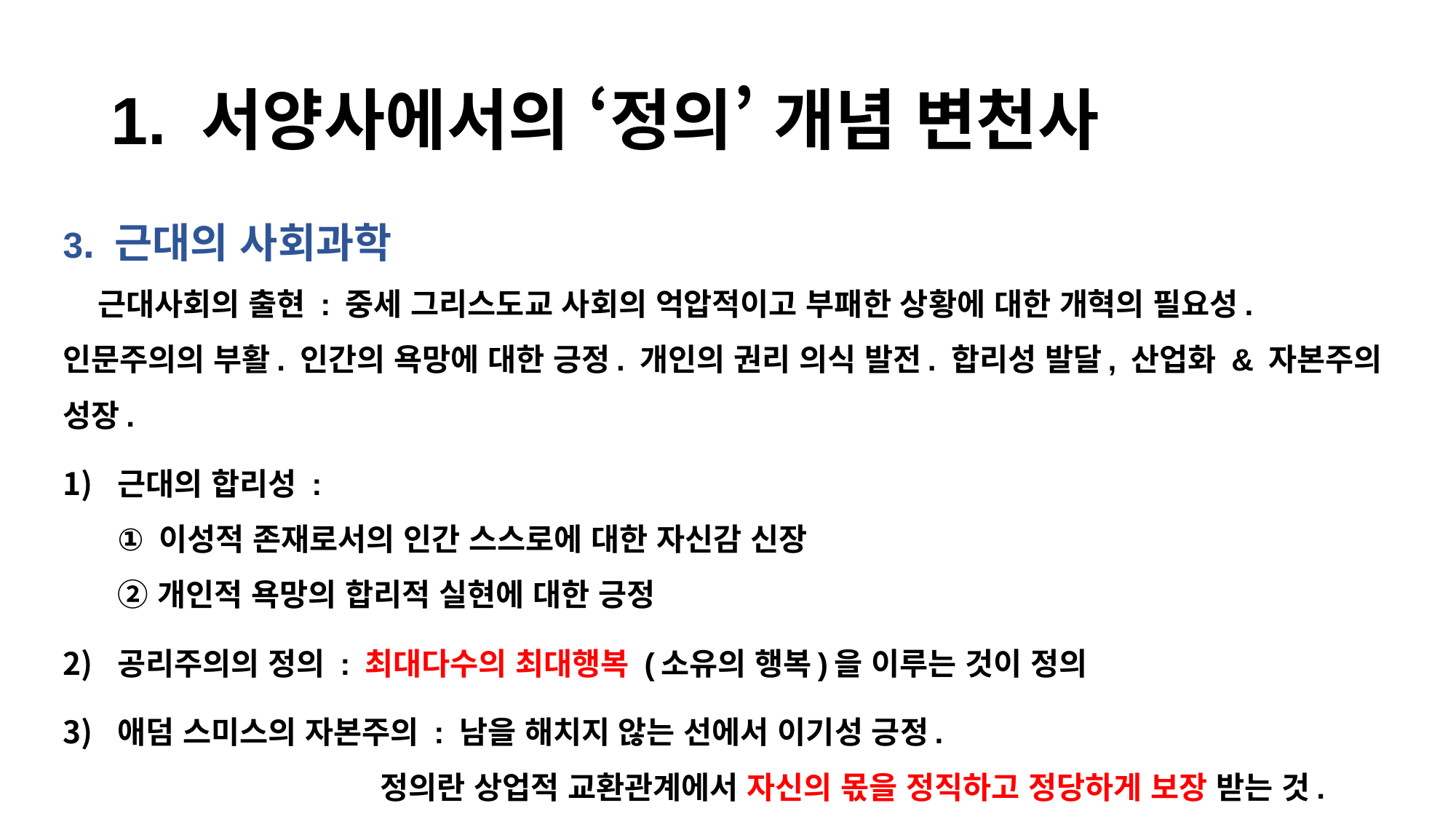

# 1. 서양사에서의 ‘정의’ 개념 변천사
3. 근대의 사회과학
    근대사회의 출현 : 중세 그리스도교 사회의 억압적이고 부패한 상황에 대한 개혁의 필요성.
인문주의의 부활. 인간의 욕망에 대한 긍정. 개인의 권리 의식 발전. 합리성 발달, 산업화 & 자본주의 성장.
근대의 합리성 :
① 이성적 존재로서의 인간 스스로에 대한 자신감 신장
② 개인적 욕망의 합리적 실현에 대한 긍정
공리주의의 정의 : 최대다수의 최대행복 (소유의 행복)을 이루는 것이 정의
애덤 스미스의 자본주의 : 남을 해치지 않는 선에서 이기성 긍정.
                              정의란 상업적 교환관계에서 자신의 몫을 정직하고 정당하게 보장 받는 것.